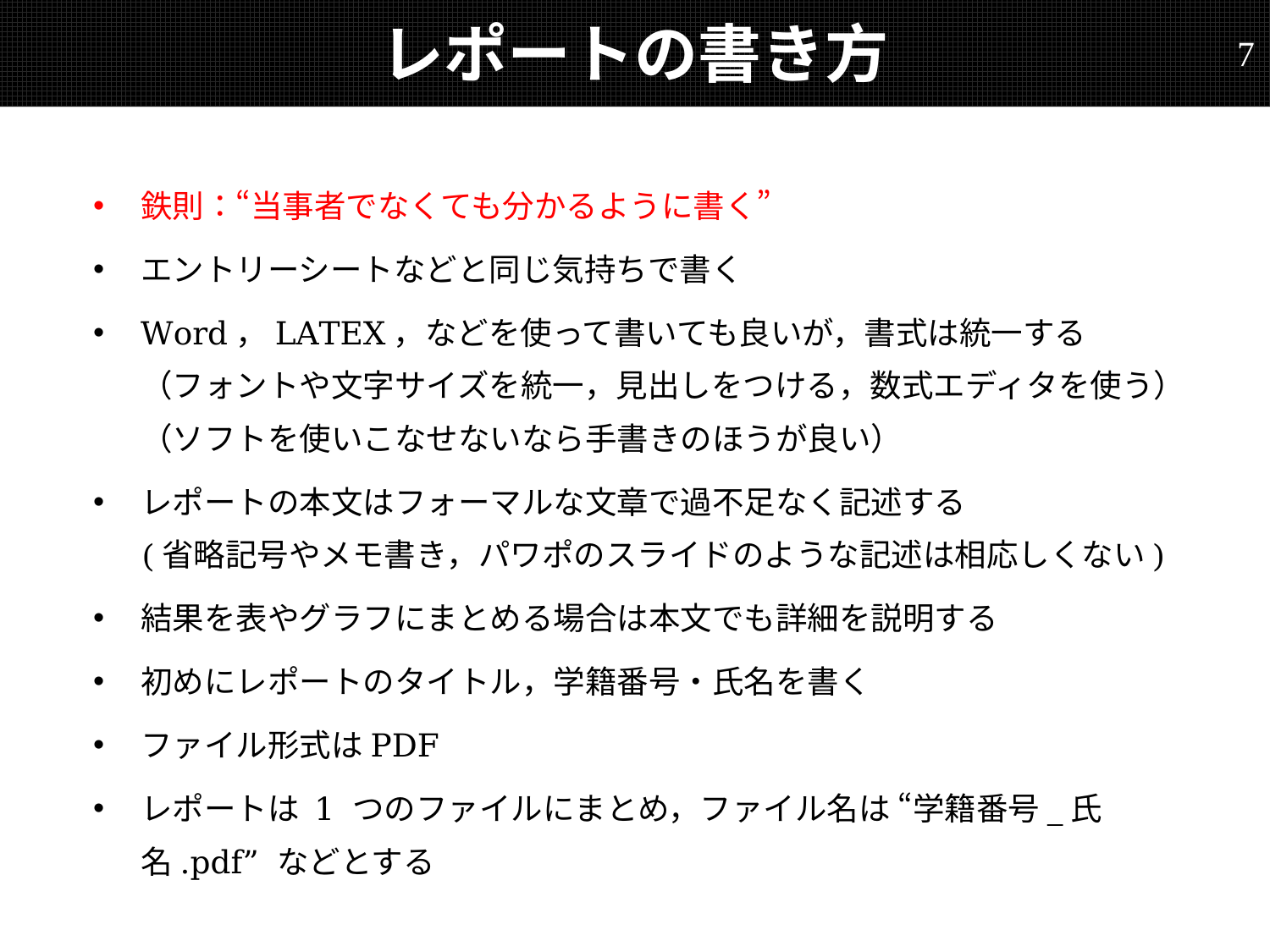

# レポートの書き方
7
鉄則：“当事者でなくても分かるように書く”
エントリーシートなどと同じ気持ちで書く
Word，LATEX，などを使って書いても良いが，書式は統一する
（フォントや文字サイズを統一，見出しをつける，数式エディタを使う）
（ソフトを使いこなせないなら手書きのほうが良い）
レポートの本文はフォーマルな文章で過不足なく記述する
(省略記号やメモ書き，パワポのスライドのような記述は相応しくない)
結果を表やグラフにまとめる場合は本文でも詳細を説明する
初めにレポートのタイトル，学籍番号・氏名を書く
ファイル形式はPDF
レポートは 1 つのファイルにまとめ，ファイル名は “学籍番号_氏名.pdf” などとする